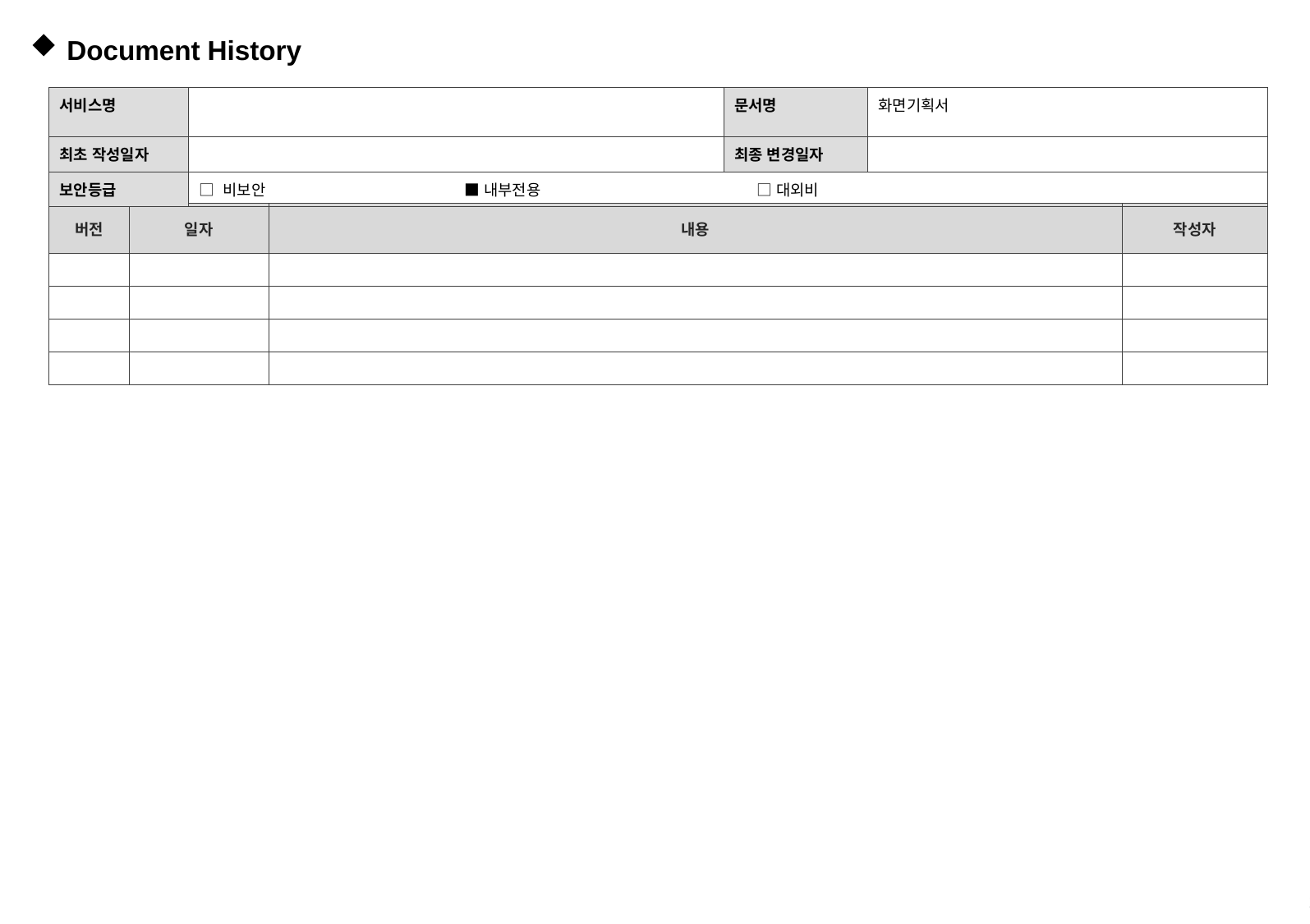

# Document History
| 서비스명 |  | 문서명 | 화면기획서 |
| --- | --- | --- | --- |
| 최초 작성일자 |  | 최종 변경일자 |  |
| 보안등급 | □ 비보안 ■ 내부전용 □ 대외비 |  |  |
| 버전 | 일자 | 내용 | 작성자 |
| --- | --- | --- | --- |
|  |  |  |  |
|  |  |  |  |
|  |  |  |  |
|  |  |  |  |